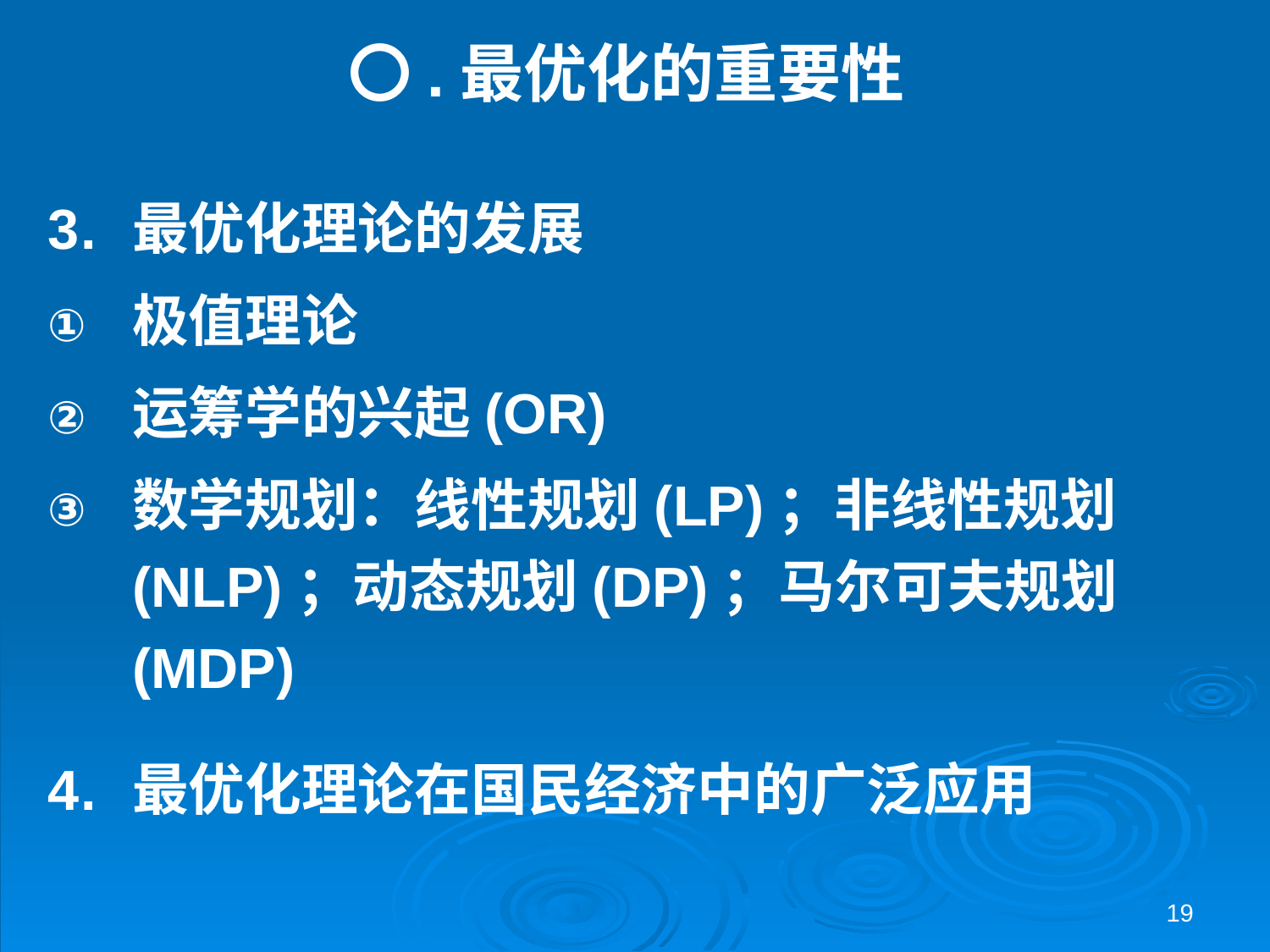

# 〇.最优化的重要性
最优化理论的发展
极值理论
运筹学的兴起(OR)
数学规划：线性规划(LP)；非线性规划(NLP)；动态规划(DP)；马尔可夫规划(MDP)

最优化理论在国民经济中的广泛应用
19